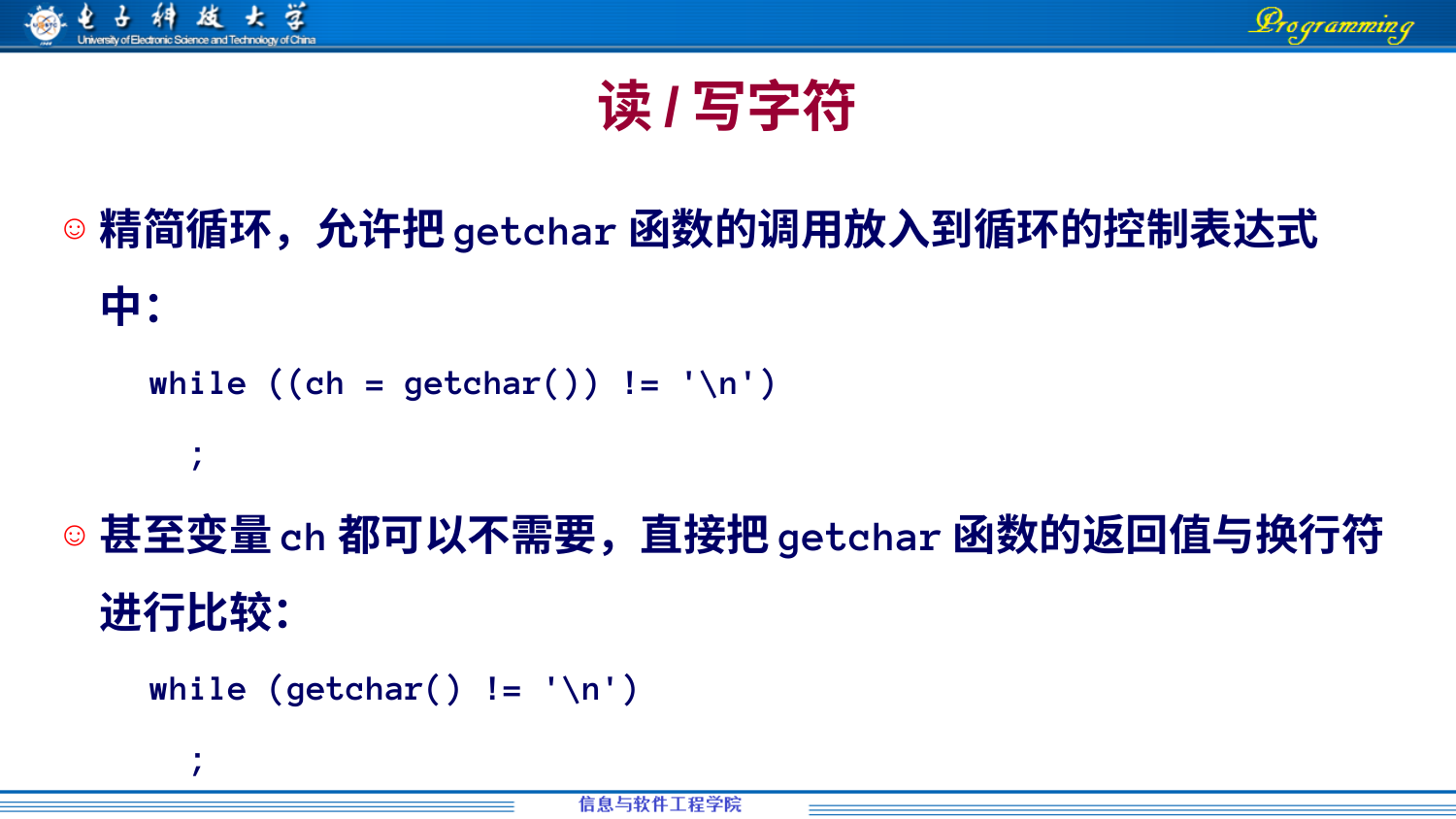

# 读/写字符
精简循环，允许把getchar函数的调用放入到循环的控制表达式中：
	while ((ch = getchar()) != '\n')
	  ;
甚至变量ch都可以不需要，直接把getchar函数的返回值与换行符进行比较：
	while (getchar() != '\n')
	  ;